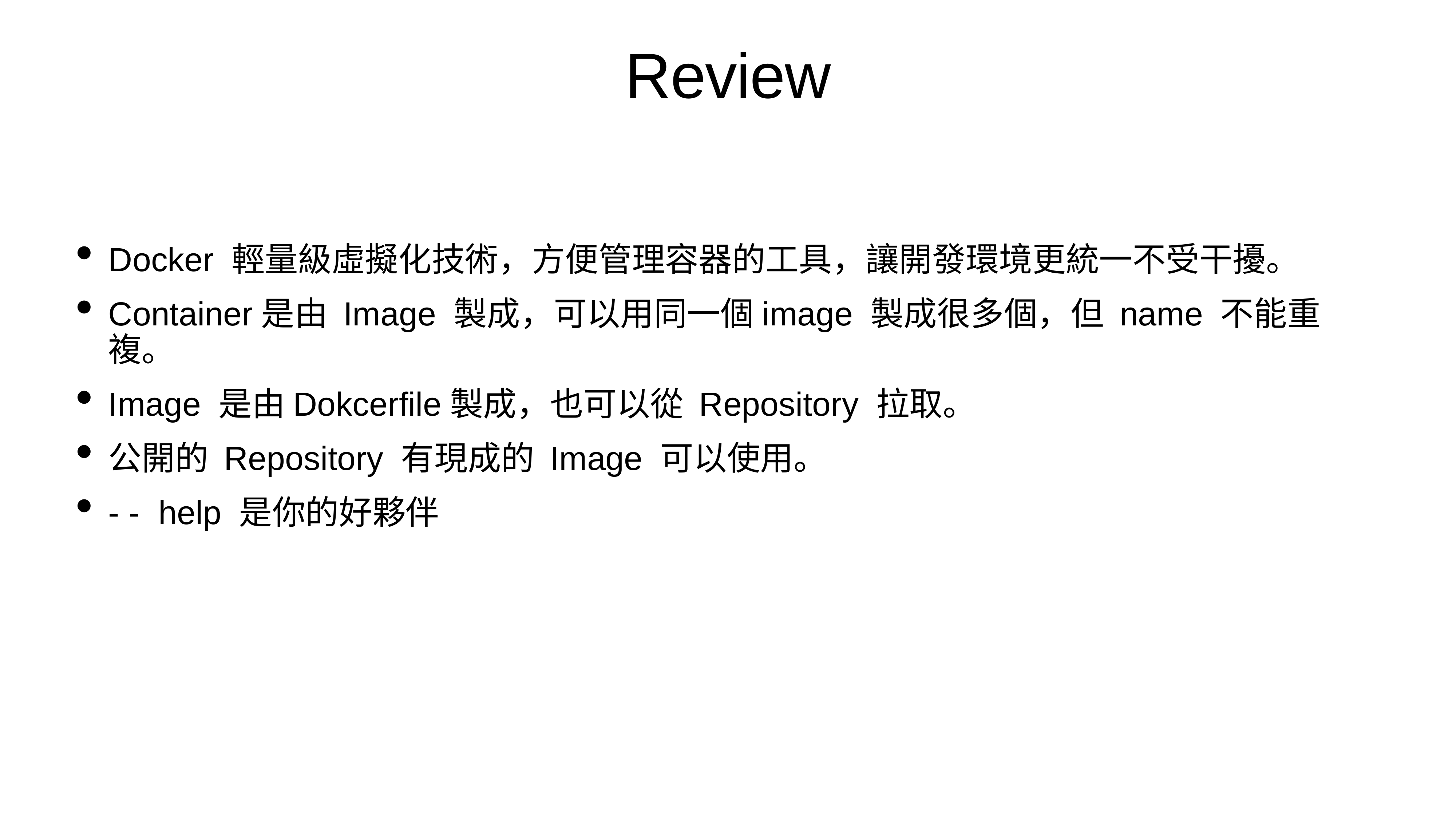

# Review

Docker 輕量級虛擬化技術，方便管理容器的工具，讓開發環境更統一不受干擾。
Container是由 Image 製成，可以用同一個image 製成很多個，但 name 不能重複。
Image 是由Dokcerfile製成，也可以從 Repository 拉取。
公開的 Repository 有現成的 Image 可以使用。
- -  help 是你的好夥伴